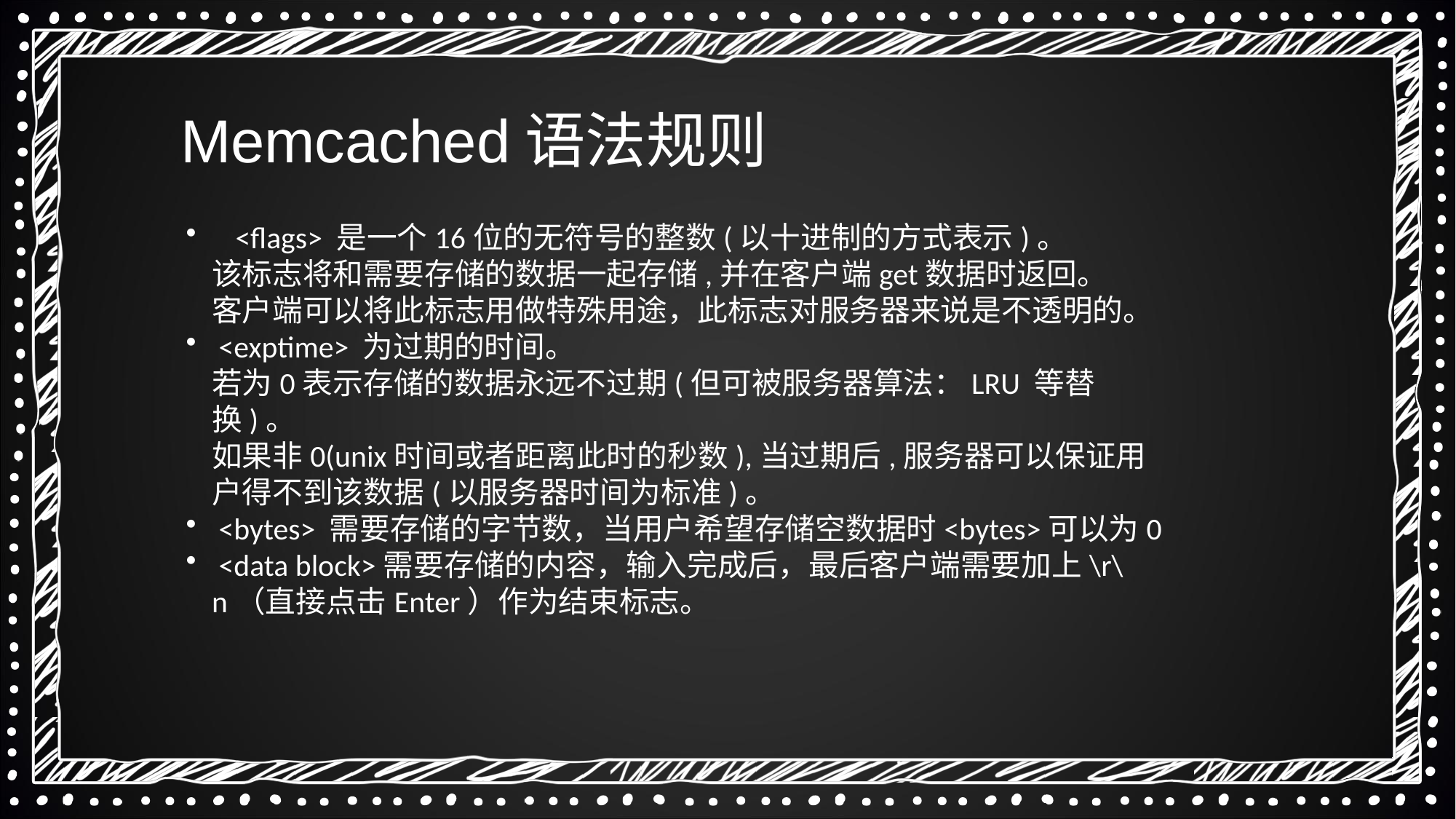

Memcached语法规则
   <flags> 是一个16位的无符号的整数(以十进制的方式表示)。
该标志将和需要存储的数据一起存储,并在客户端get数据时返回。
客户端可以将此标志用做特殊用途，此标志对服务器来说是不透明的。
 <exptime> 为过期的时间。
若为0表示存储的数据永远不过期(但可被服务器算法：LRU 等替换)。
如果非0(unix时间或者距离此时的秒数),当过期后,服务器可以保证用户得不到该数据(以服务器时间为标准)。
 <bytes> 需要存储的字节数，当用户希望存储空数据时<bytes>可以为0
 <data block>需要存储的内容，输入完成后，最后客户端需要加上\r\n（直接点击Enter）作为结束标志。